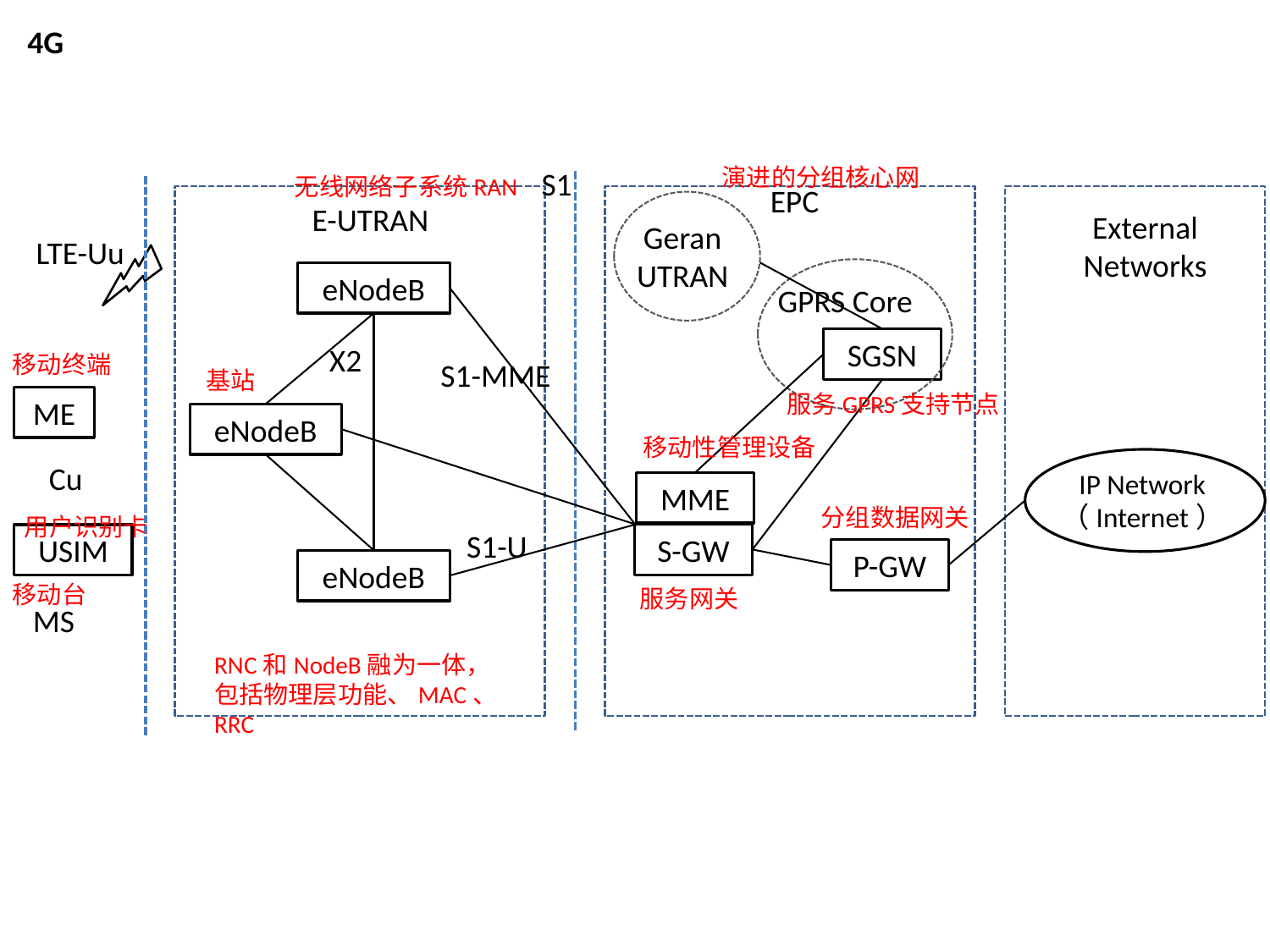

4G
演进的分组核心网
S1
无线网络子系统RAN
EPC

E-UTRAN
External Networks
Geran
UTRAN
LTE-Uu

eNodeB
GPRS Core
SGSN
X2
移动终端
S1-MME
基站
服务GPRS支持节点
ME
eNodeB
移动性管理设备

Cu
IP Network
（Internet）
MME
分组数据网关
用户识别卡
S1-U
S-GW
USIM
P-GW
eNodeB
移动台
服务网关
MS
RNC和NodeB融为一体，包括物理层功能、MAC、RRC